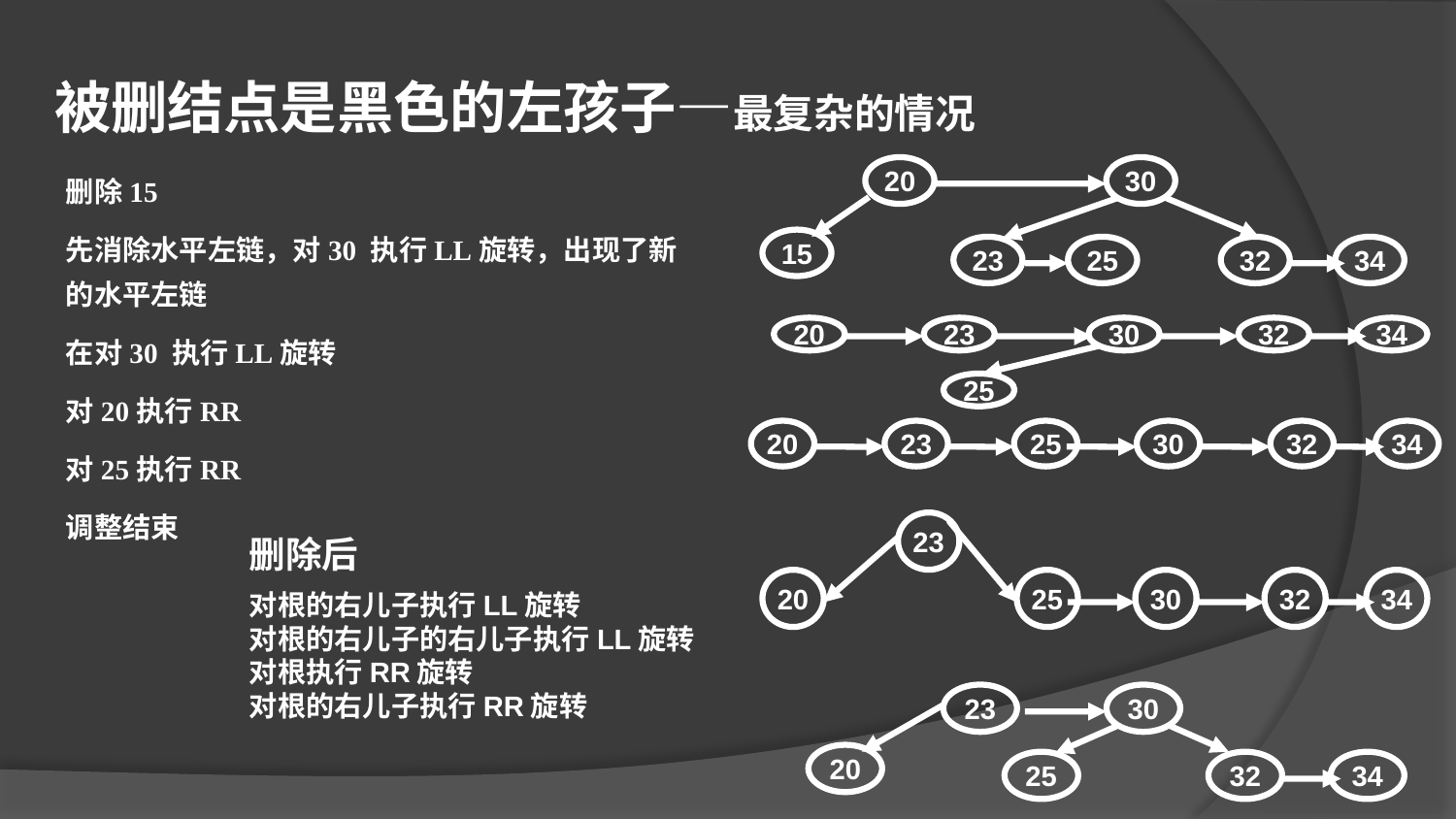

被删结点是黑色的左孩子—最复杂的情况
删除15
先消除水平左链，对30 执行LL旋转，出现了新的水平左链
在对30 执行LL旋转
对20执行RR
对25执行RR
调整结束
20
30

23
25
32
34

15
20
23
30
32
34

25
20
23
25
30
32
34

23

20
25
30
32
34

删除后
对根的右儿子执行LL旋转
对根的右儿子的右儿子执行LL旋转
对根执行RR旋转
对根的右儿子执行RR旋转
23
30

20
25
32
34